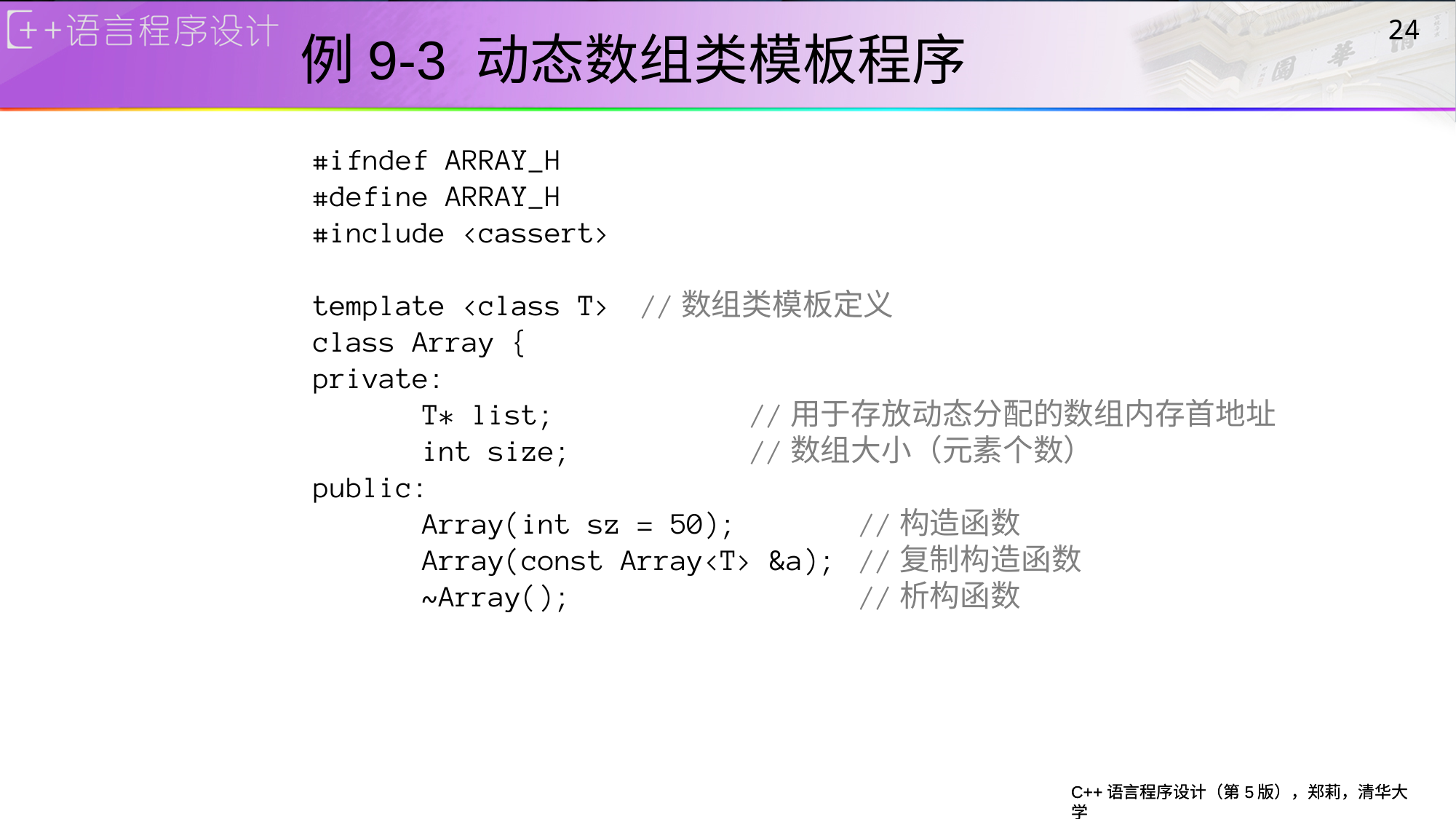

# 例9-3 动态数组类模板程序
24
#ifndef ARRAY_H
#define ARRAY_H
#include <cassert>

template <class T>	//数组类模板定义
class Array {
private:
	T* list;		//用于存放动态分配的数组内存首地址
	int size;		//数组大小（元素个数）
public:
	Array(int sz = 50);		//构造函数
	Array(const Array<T> &a);	//复制构造函数
	~Array();			//析构函数